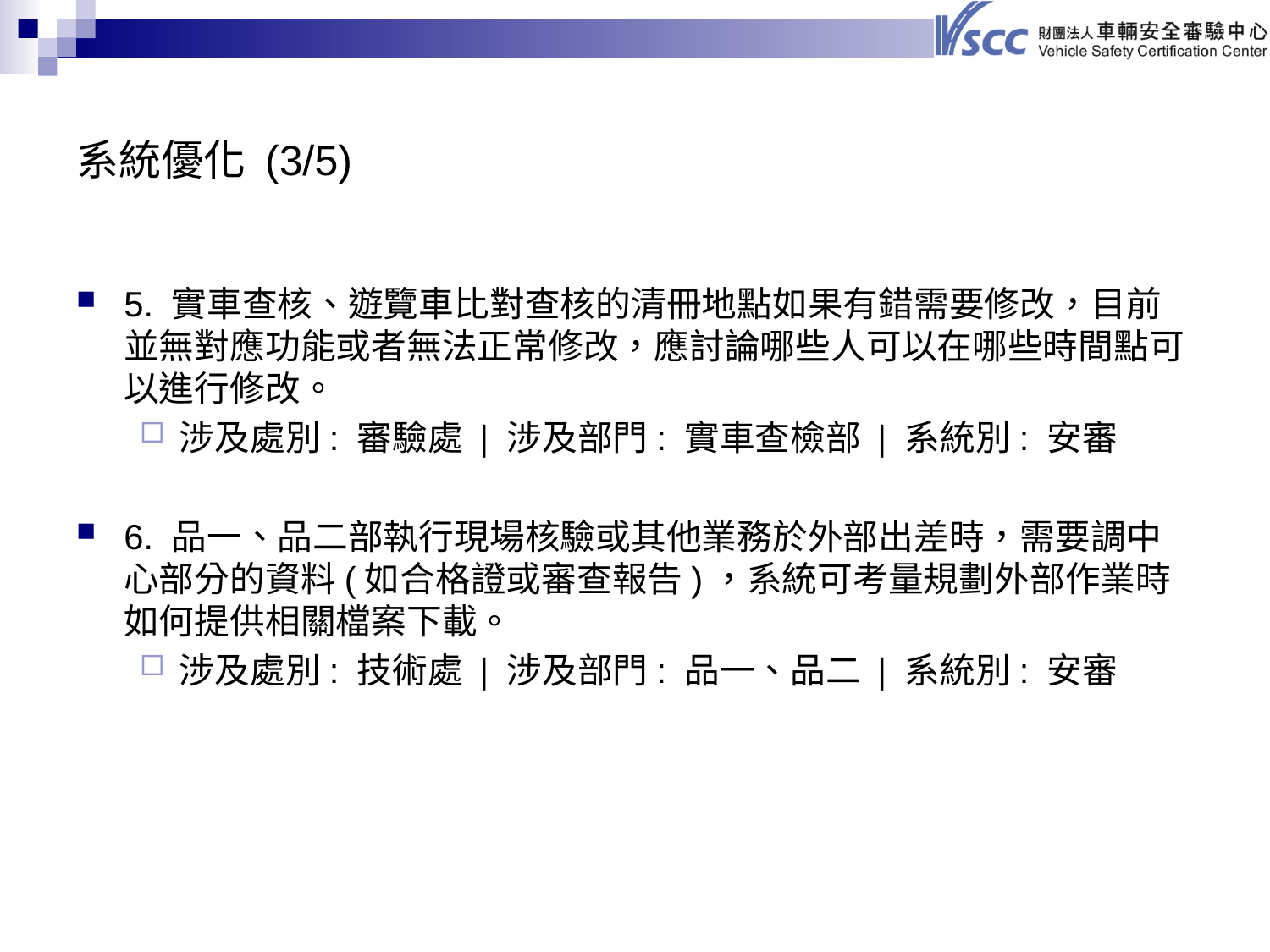

# 系統優化 (3/5)
5. 實車查核、遊覽車比對查核的清冊地點如果有錯需要修改，目前並無對應功能或者無法正常修改，應討論哪些人可以在哪些時間點可以進行修改。
涉及處別: 審驗處 | 涉及部門: 實車查檢部 | 系統別: 安審

6. 品一、品二部執行現場核驗或其他業務於外部出差時，需要調中心部分的資料(如合格證或審查報告)，系統可考量規劃外部作業時如何提供相關檔案下載。
涉及處別: 技術處 | 涉及部門: 品一、品二 | 系統別: 安審